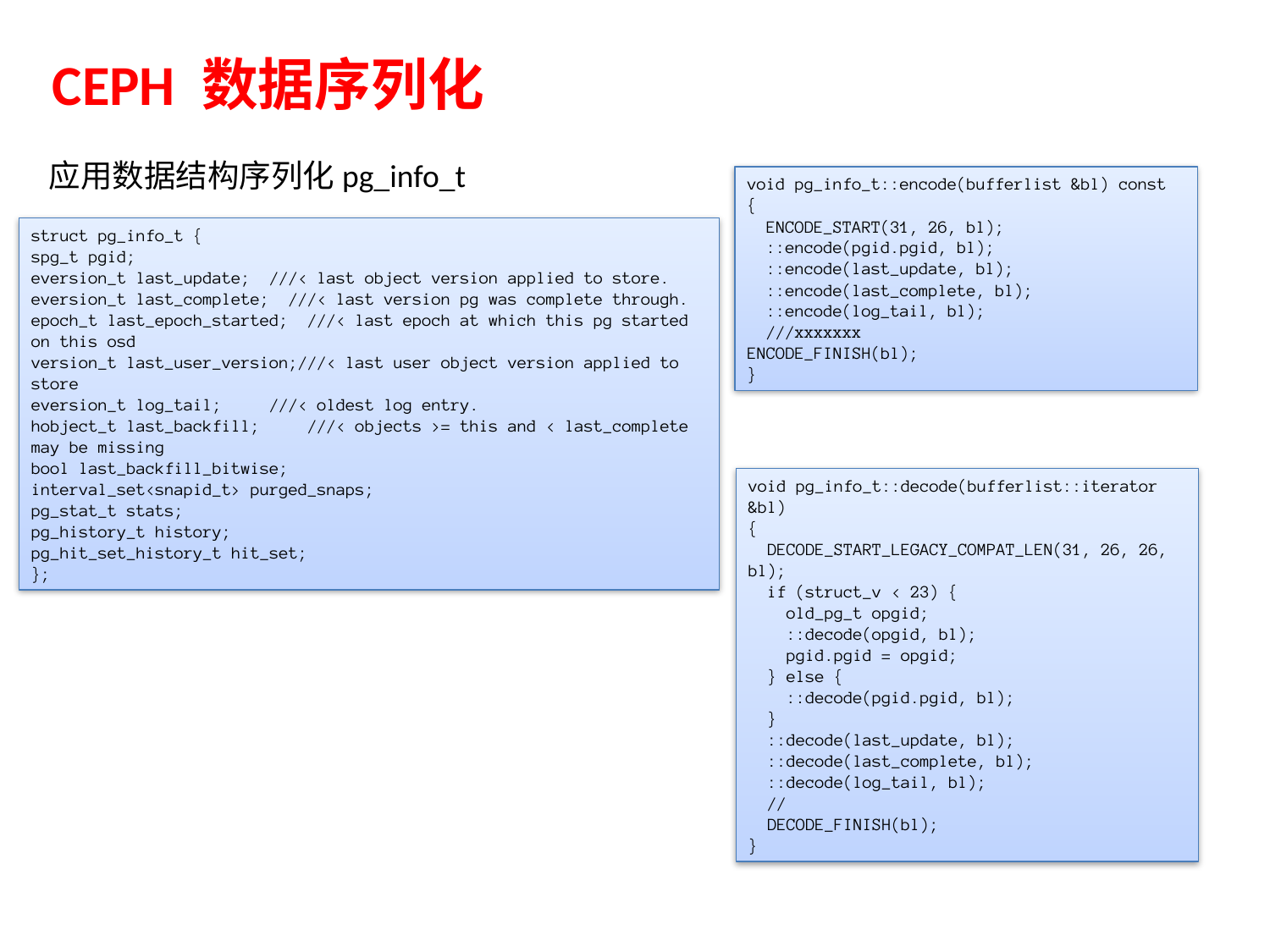

CEPH 数据序列化
应用数据结构序列化pg_info_t
void pg_info_t::encode(bufferlist &bl) const
{
  ENCODE_START(31, 26, bl);
  ::encode(pgid.pgid, bl);
  ::encode(last_update, bl);
  ::encode(last_complete, bl);
  ::encode(log_tail, bl);
  ///xxxxxxx
ENCODE_FINISH(bl);
}
struct pg_info_t {
spg_t pgid;
eversion_t last_update;  ///< last object version applied to store.
eversion_t last_complete;  ///< last version pg was complete through.
epoch_t last_epoch_started;  ///< last epoch at which this pg started on this osd
version_t last_user_version;///< last user object version applied to store
eversion_t log_tail;     ///< oldest log entry.
hobject_t last_backfill;     ///< objects >= this and < last_complete may be missing
bool last_backfill_bitwise;
interval_set<snapid_t> purged_snaps;
pg_stat_t stats;
pg_history_t history;
pg_hit_set_history_t hit_set;
};
void pg_info_t::decode(bufferlist::iterator &bl)
{
  DECODE_START_LEGACY_COMPAT_LEN(31, 26, 26, bl);
  if (struct_v < 23) {
    old_pg_t opgid;
    ::decode(opgid, bl);
    pgid.pgid = opgid;
  } else {
    ::decode(pgid.pgid, bl);
  }
  ::decode(last_update, bl);
  ::decode(last_complete, bl);
  ::decode(log_tail, bl);
  //
  DECODE_FINISH(bl);
}